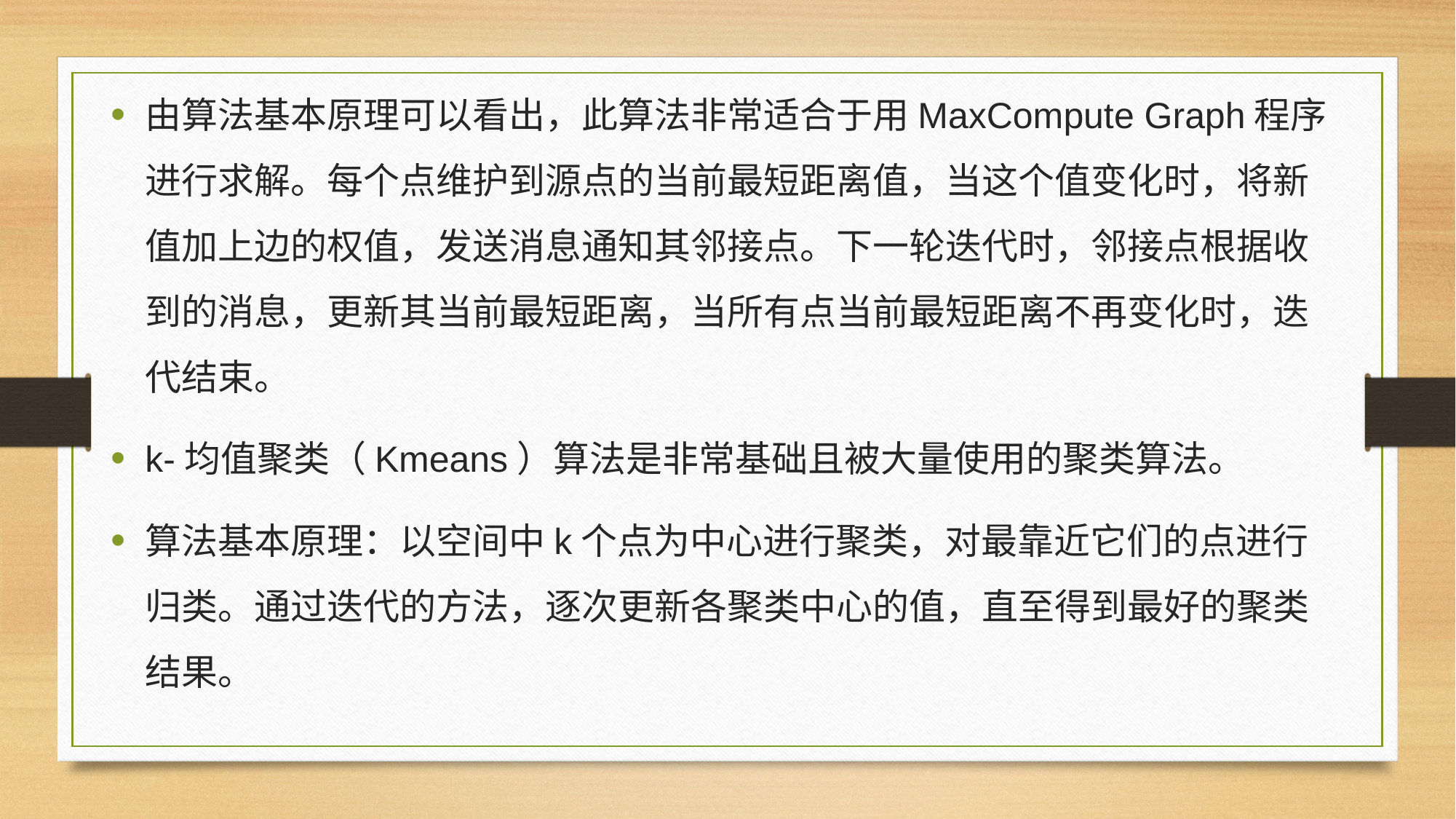

由算法基本原理可以看出，此算法非常适合于用MaxCompute Graph程序进行求解。每个点维护到源点的当前最短距离值，当这个值变化时，将新值加上边的权值，发送消息通知其邻接点。下一轮迭代时，邻接点根据收到的消息，更新其当前最短距离，当所有点当前最短距离不再变化时，迭代结束。
k-均值聚类（Kmeans）算法是非常基础且被大量使用的聚类算法。
算法基本原理：以空间中k个点为中心进行聚类，对最靠近它们的点进行归类。通过迭代的方法，逐次更新各聚类中心的值，直至得到最好的聚类结果。